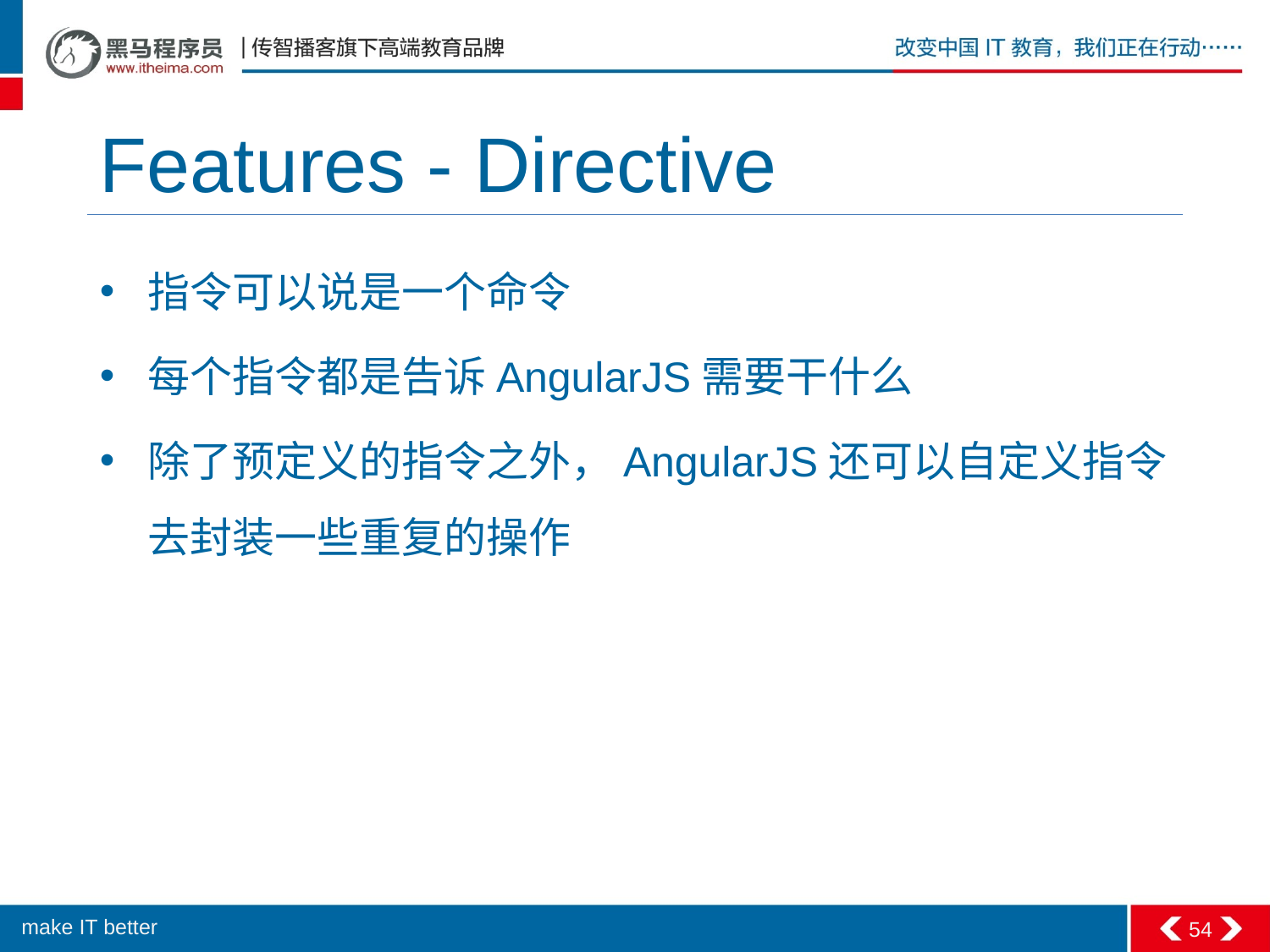

# Features - Directive
指令可以说是一个命令
每个指令都是告诉AngularJS需要干什么
除了预定义的指令之外，AngularJS还可以自定义指令去封装一些重复的操作
54

make IT better